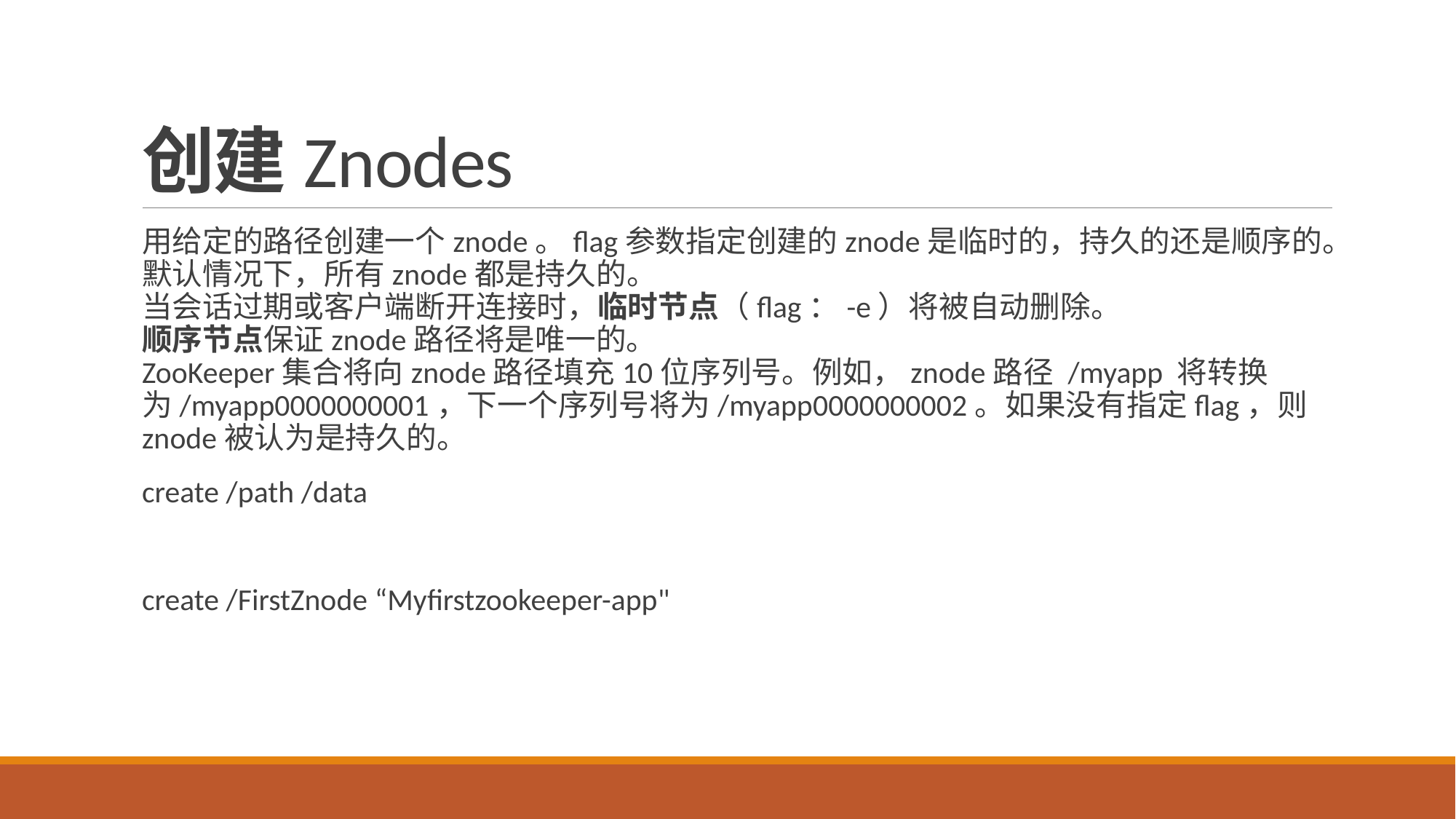

# 创建Znodes
用给定的路径创建一个znode。flag参数指定创建的znode是临时的，持久的还是顺序的。默认情况下，所有znode都是持久的。
当会话过期或客户端断开连接时，临时节点（flag：-e）将被自动删除。
顺序节点保证znode路径将是唯一的。
ZooKeeper集合将向znode路径填充10位序列号。例如，znode路径 /myapp 将转换为/myapp0000000001，下一个序列号将为/myapp0000000002。如果没有指定flag，则znode被认为是持久的。
create /path /data

create /FirstZnode “Myfirstzookeeper-app"